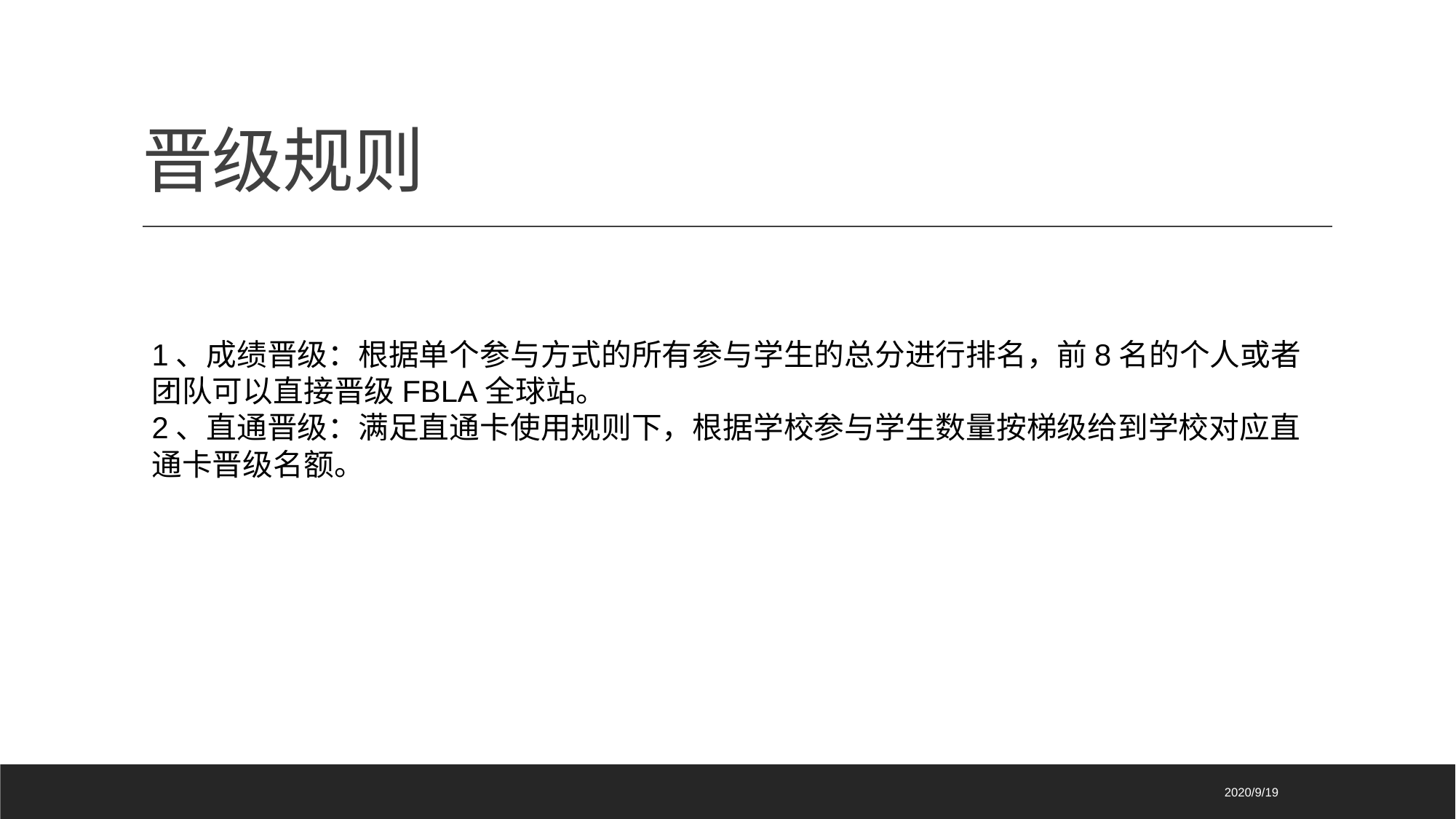

# 晋级规则
1、成绩晋级：根据单个参与方式的所有参与学生的总分进行排名，前8名的个人或者团队可以直接晋级FBLA全球站。
2、直通晋级：满足直通卡使用规则下，根据学校参与学生数量按梯级给到学校对应直通卡晋级名额。
2020/9/19